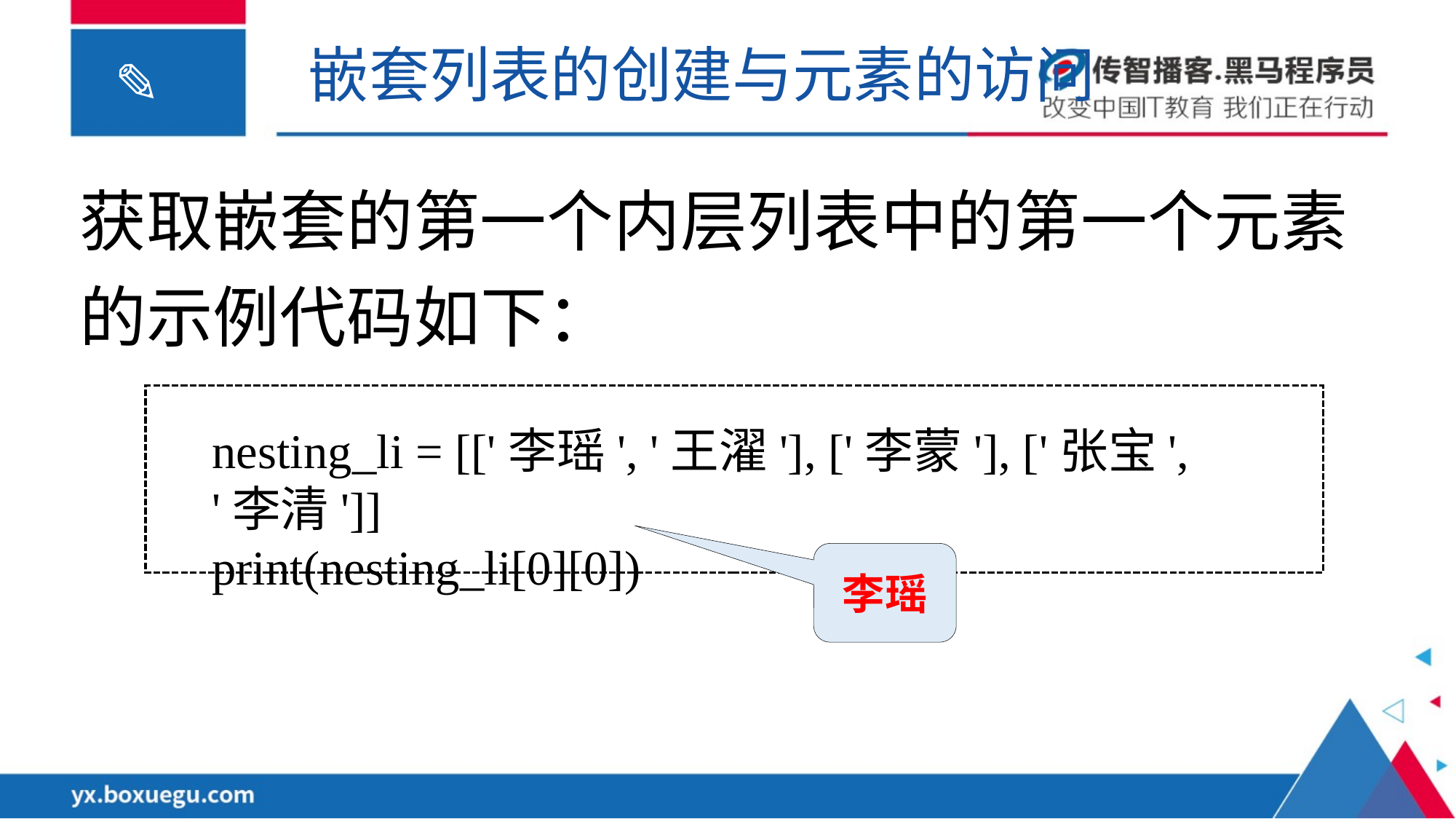

嵌套列表的创建与元素的访问
获取嵌套的第一个内层列表中的第一个元素的示例代码如下：

nesting_li = [['李瑶', '王濯'], ['李蒙'], ['张宝', '李清']]
print(nesting_li[0][0])
李瑶